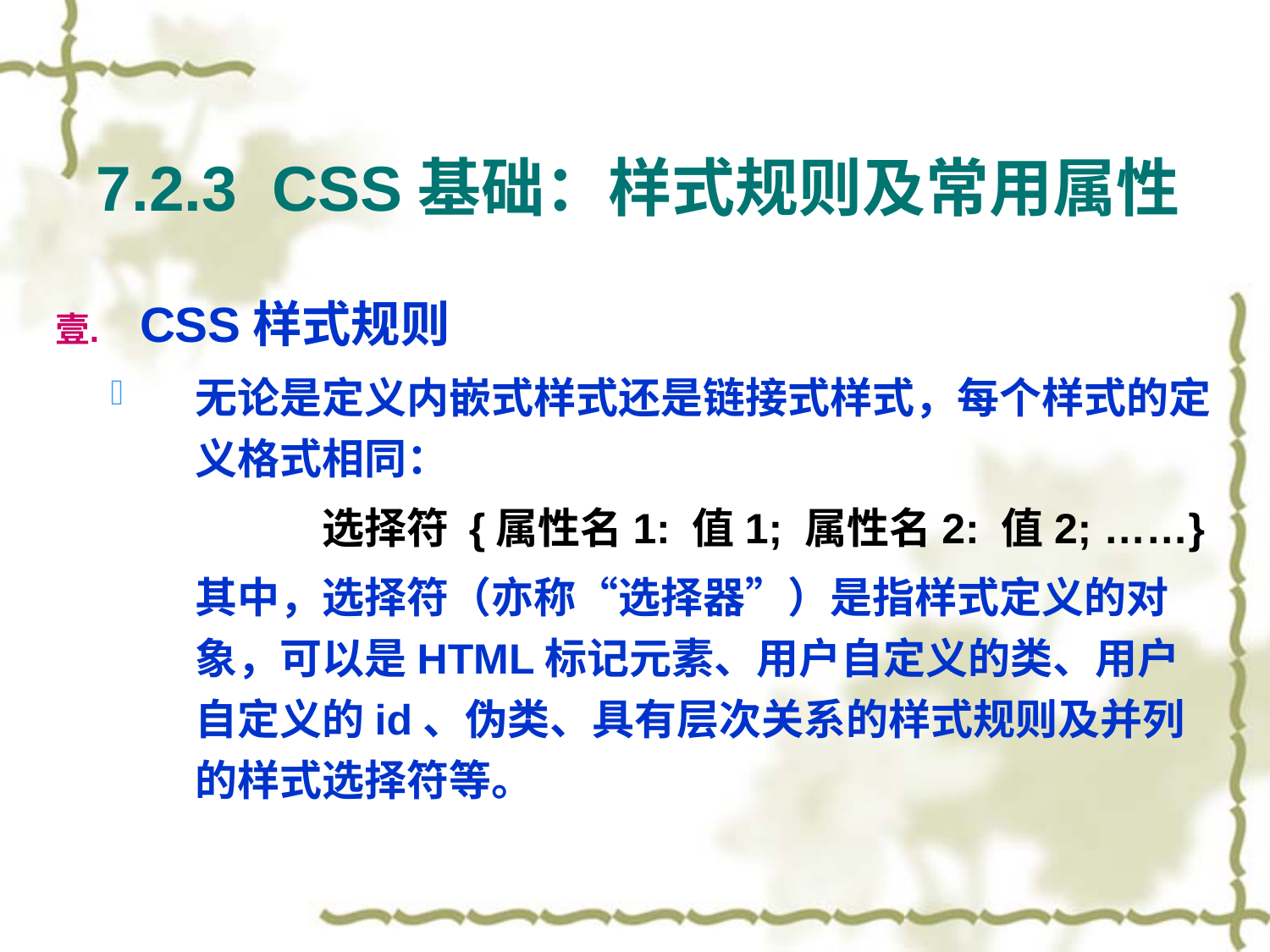

# 7.2.3  CSS基础：样式规则及常用属性
CSS样式规则
无论是定义内嵌式样式还是链接式样式，每个样式的定义格式相同：
		选择符 {属性名1: 值1; 属性名2: 值2; ……}
	其中，选择符（亦称“选择器”）是指样式定义的对象，可以是HTML标记元素、用户自定义的类、用户自定义的id、伪类、具有层次关系的样式规则及并列的样式选择符等。